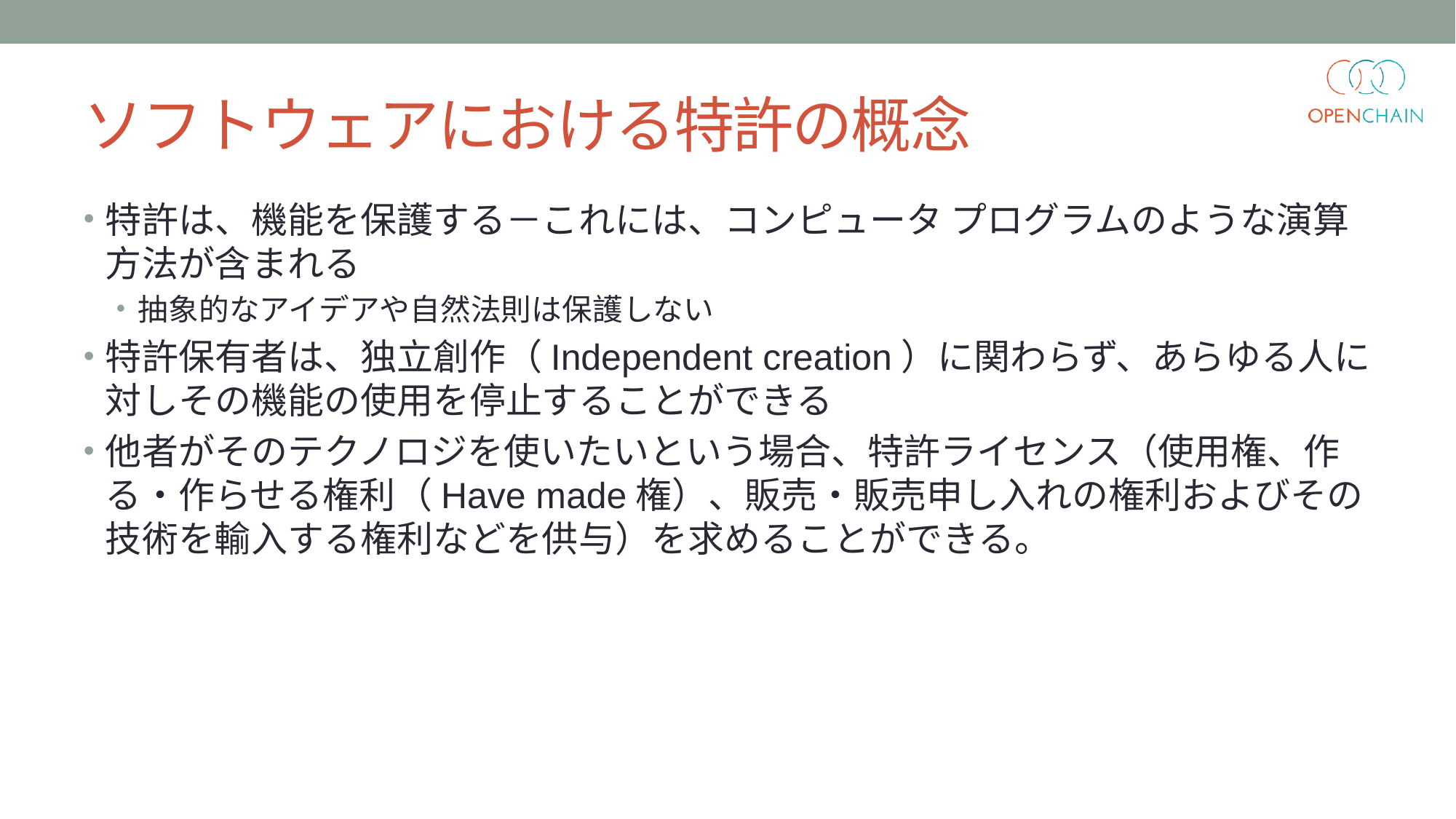

# ソフトウェアにおける特許の概念
特許は、機能を保護する－これには、コンピュータ プログラムのような演算方法が含まれる
抽象的なアイデアや自然法則は保護しない
特許保有者は、独立創作（Independent creation）に関わらず、あらゆる人に対しその機能の使用を停止することができる
他者がそのテクノロジを使いたいという場合、特許ライセンス（使用権、作る・作らせる権利（Have made権）、販売・販売申し入れの権利およびその技術を輸入する権利などを供与）を求めることができる。